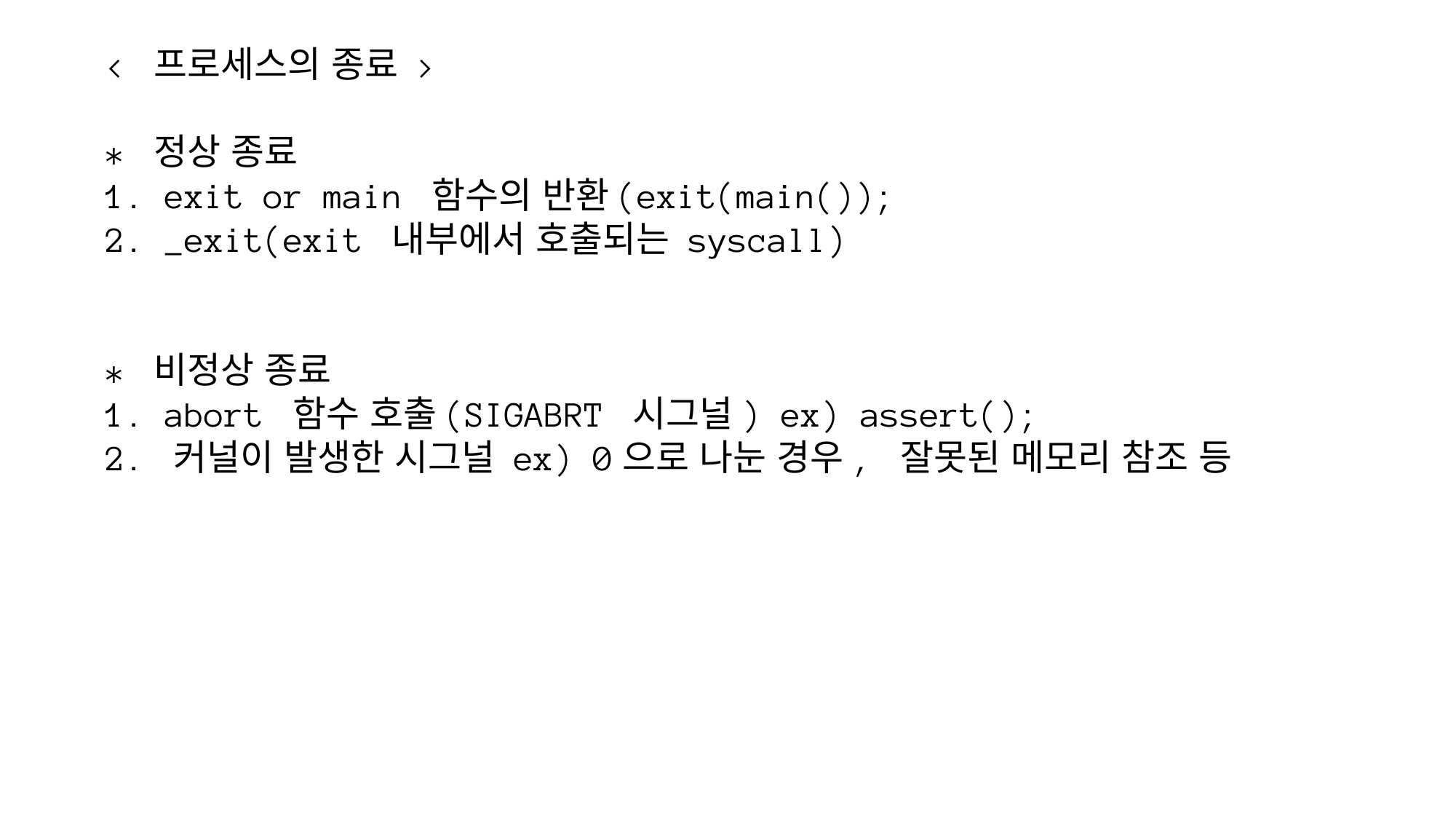

< 프로세스의 종료 >

* 정상 종료
1. exit or main 함수의 반환(exit(main());
2. _exit(exit 내부에서 호출되는 syscall)

* 비정상 종료
1. abort 함수 호출(SIGABRT 시그널) ex) assert();
2. 커널이 발생한 시그널 ex) 0으로 나눈 경우, 잘못된 메모리 참조 등